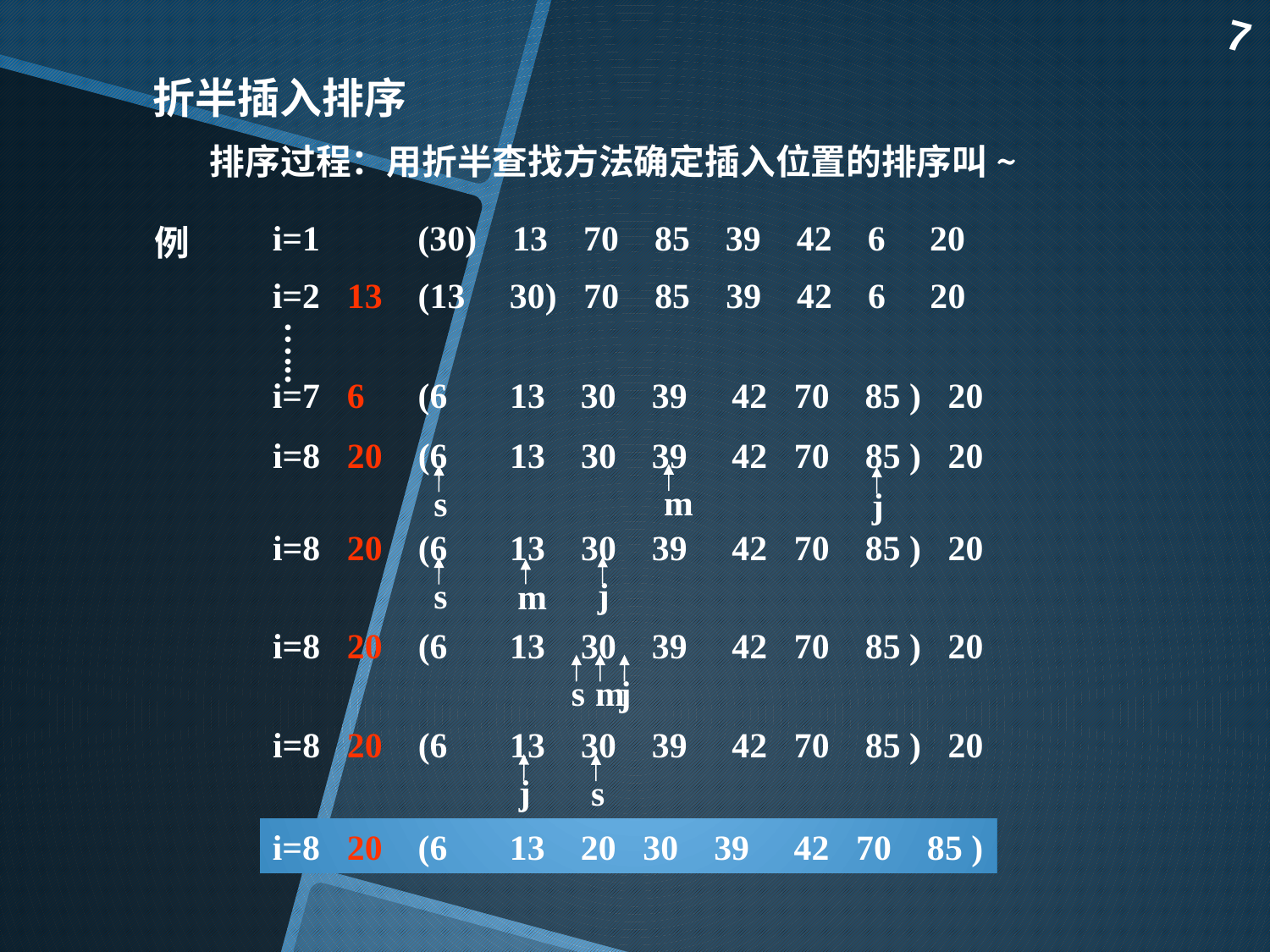

7
折半插入排序
排序过程：用折半查找方法确定插入位置的排序叫~
i=1           (30)    13    70    85    39    42    6     20
例
i=2   13    (13     30)   70    85    39    42    6     20
…...
i=7   6      (6       13    30    39     42   70    85 )   20
i=8   20    (6       13    30    39     42   70    85 )   20

m

s

j
i=8   20    (6       13    30    39     42   70    85 )   20

j

s

m
i=8   20    (6       13    30    39     42   70    85 )   20

s

m

j
i=8   20    (6       13    30    39     42   70    85 )   20

j

s
i=8   20    (6       13    20   30    39     42   70    85 )